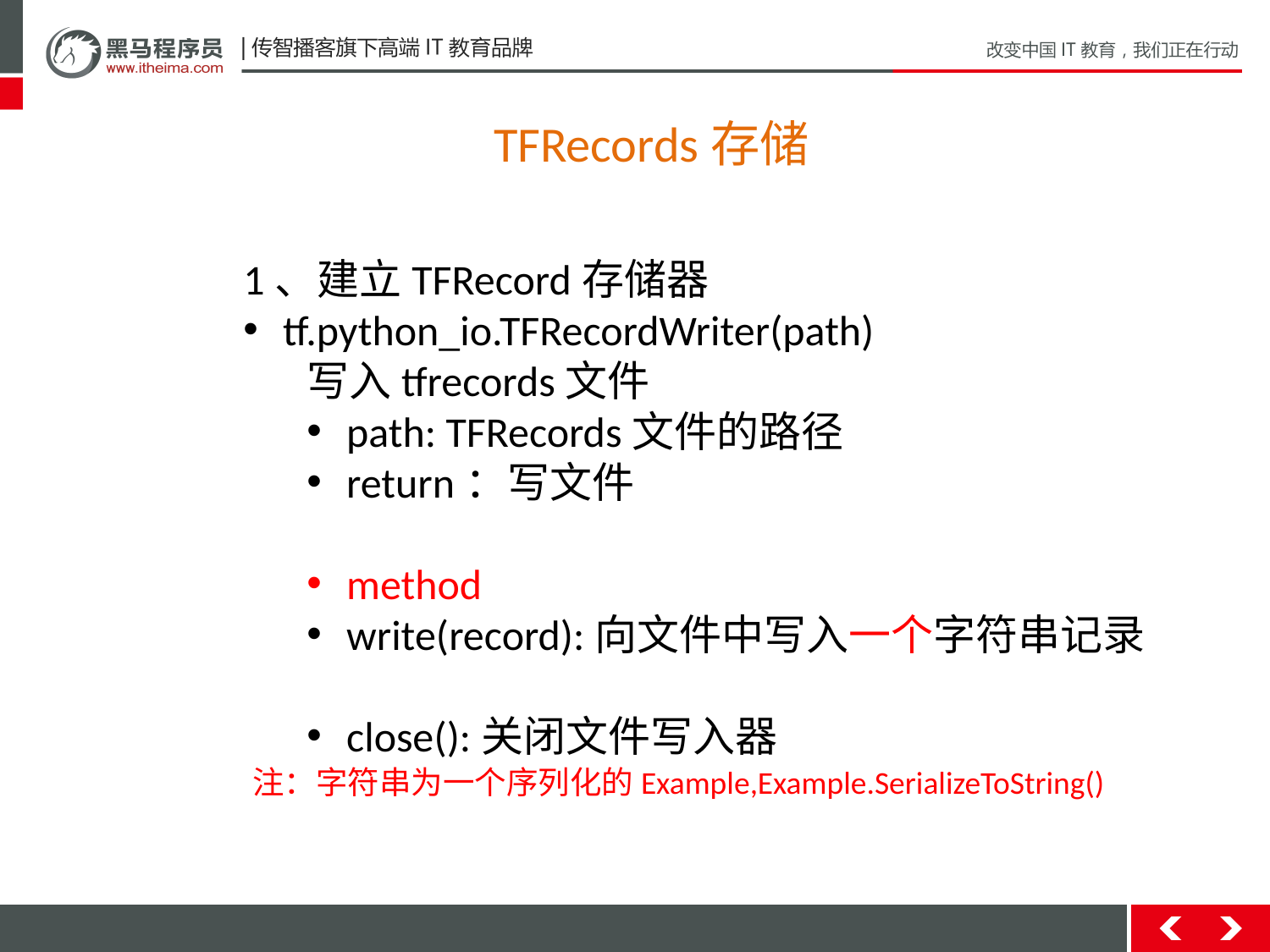

TFRecords存储
1、建立TFRecord存储器
tf.python_io.TFRecordWriter(path)
写入tfrecords文件
path: TFRecords文件的路径
return：写文件

method
write(record):向文件中写入一个字符串记录

close():关闭文件写入器
注：字符串为一个序列化的Example,Example.SerializeToString()